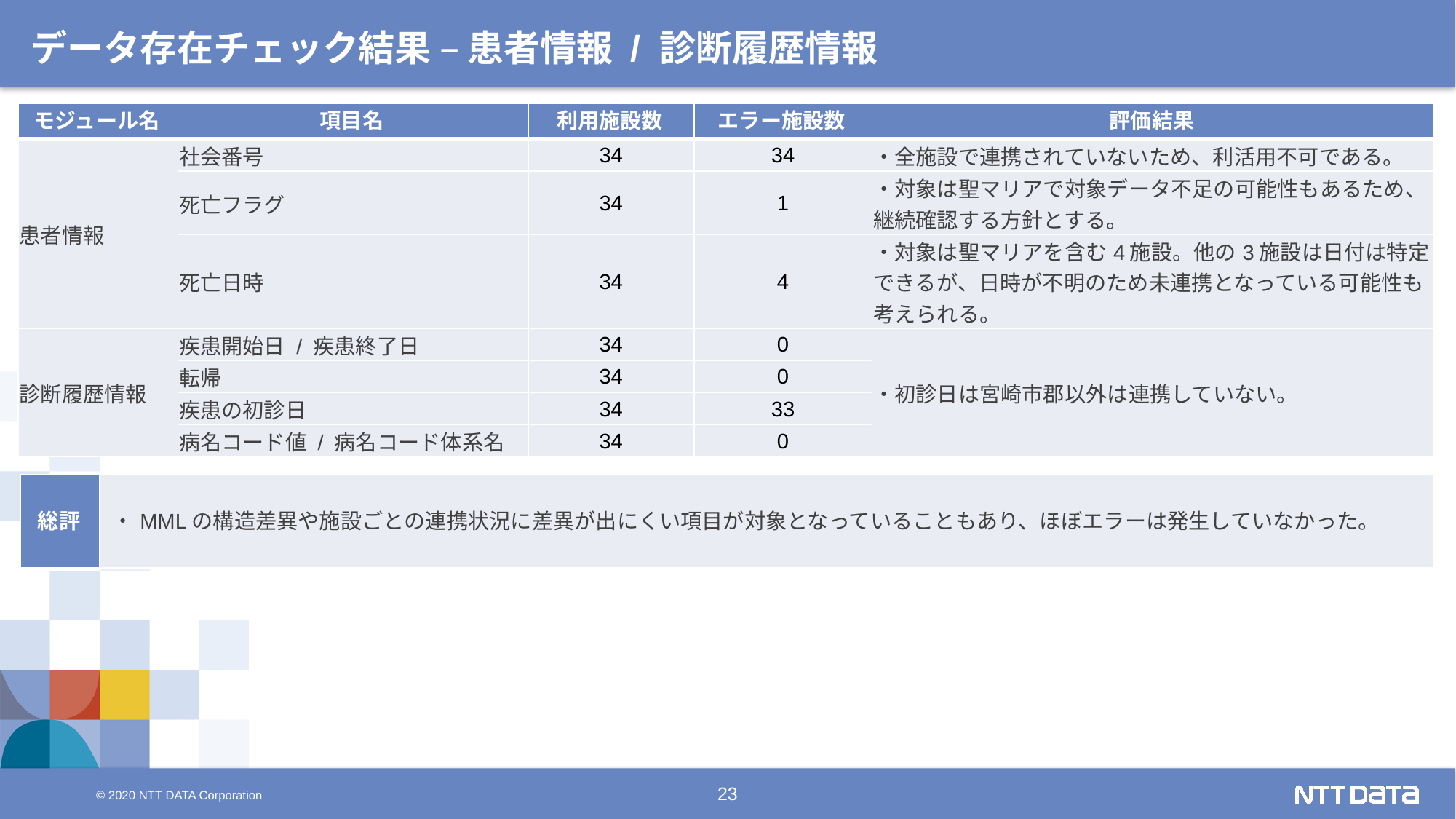

# データ存在チェック結果 – 患者情報 / 診断履歴情報
| モジュール名 | 項目名 | 利用施設数 | エラー施設数 | 評価結果 |
| --- | --- | --- | --- | --- |
| 患者情報 | 社会番号 | 34 | 34 | ・全施設で連携されていないため、利活用不可である。 |
|  | 死亡フラグ | 34 | 1 | ・対象は聖マリアで対象データ不足の可能性もあるため、継続確認する方針とする。 |
|  | 死亡日時 | 34 | 4 | ・対象は聖マリアを含む4施設。他の3施設は日付は特定できるが、日時が不明のため未連携となっている可能性も考えられる。 |
| 診断履歴情報 | 疾患開始日 / 疾患終了日 | 34 | 0 | ・初診日は宮崎市郡以外は連携していない。 |
|  | 転帰 | 34 | 0 |  |
|  | 疾患の初診日 | 34 | 33 |  |
|  | 病名コード値 / 病名コード体系名 | 34 | 0 |  |
| 総評 | ・MMLの構造差異や施設ごとの連携状況に差異が出にくい項目が対象となっていることもあり、ほぼエラーは発生していなかった。 |
| --- | --- |